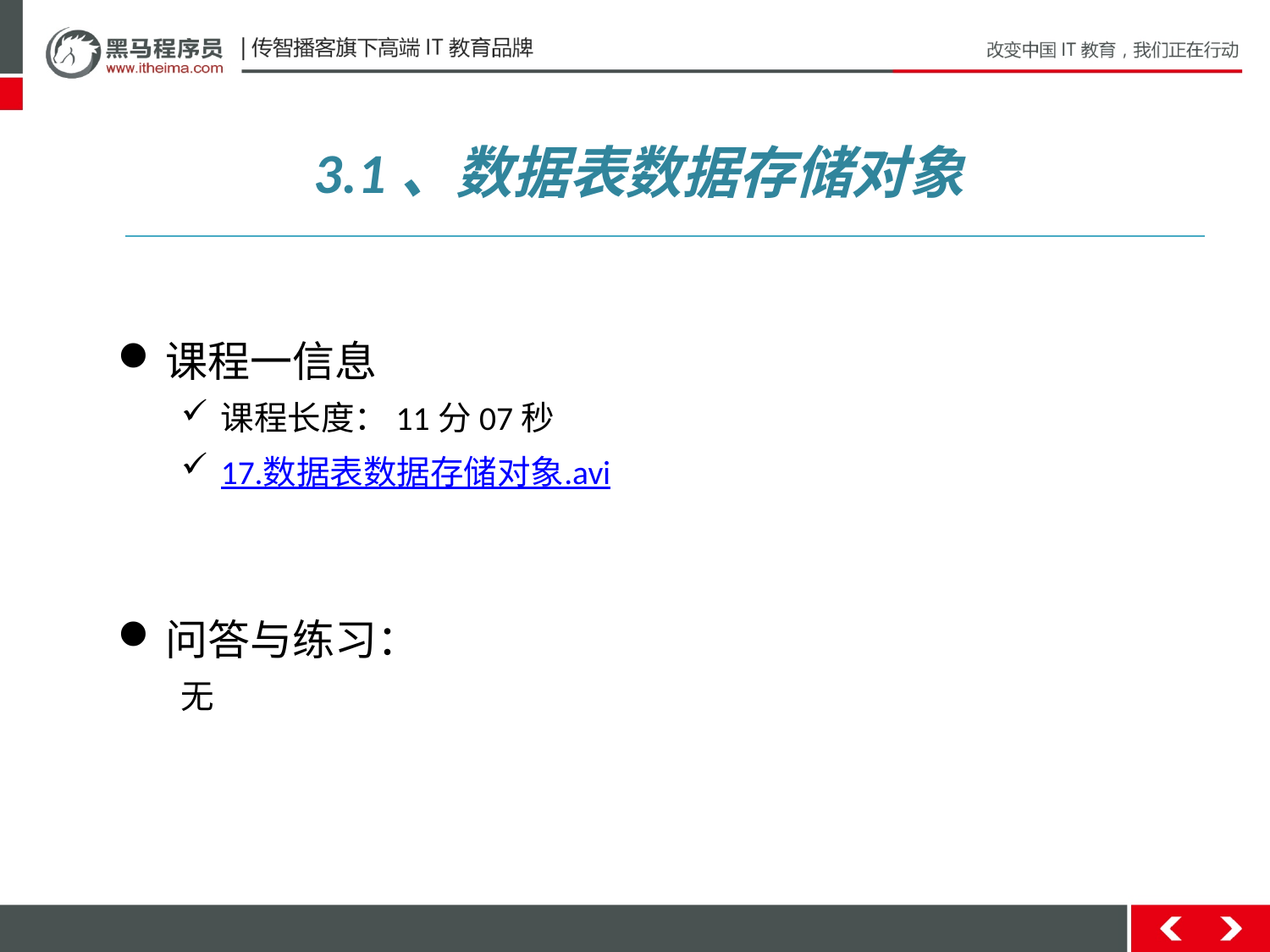

3.1、数据表数据存储对象

课程一信息
课程长度：11分07秒
17.数据表数据存储对象.avi

问答与练习：
无